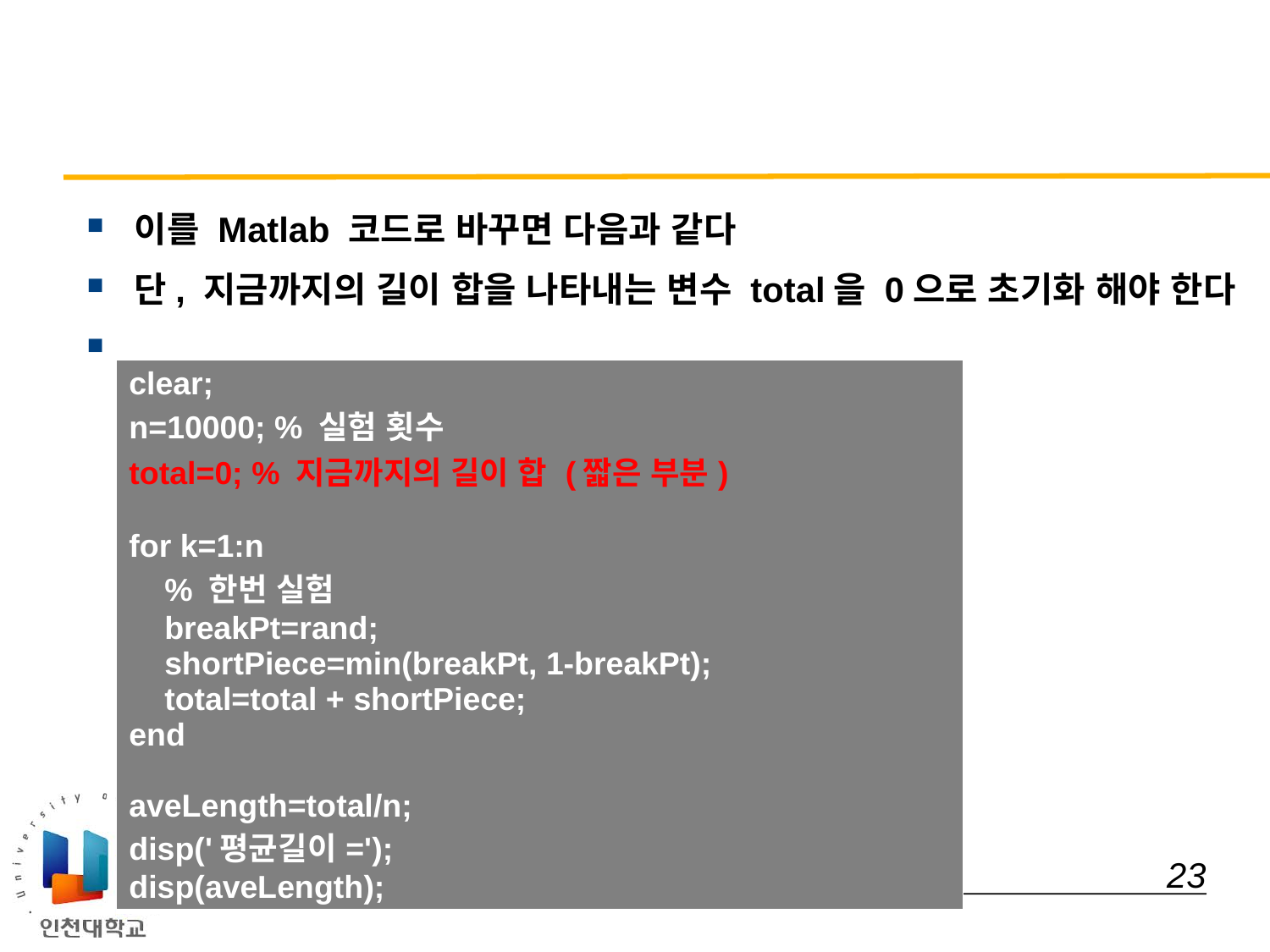

#
이를 Matlab 코드로 바꾸면 다음과 같다
단, 지금까지의 길이 합을 나타내는 변수 total을 0으로 초기화 해야 한다

| clear; n=10000; % 실험 횟수 total=0; % 지금까지의 길이 합 (짧은 부분) for k=1:n % 한번 실험 breakPt=rand; shortPiece=min(breakPt, 1-breakPt); total=total + shortPiece; end aveLength=total/n; disp('평균길이='); disp(aveLength); |
| --- |
 23